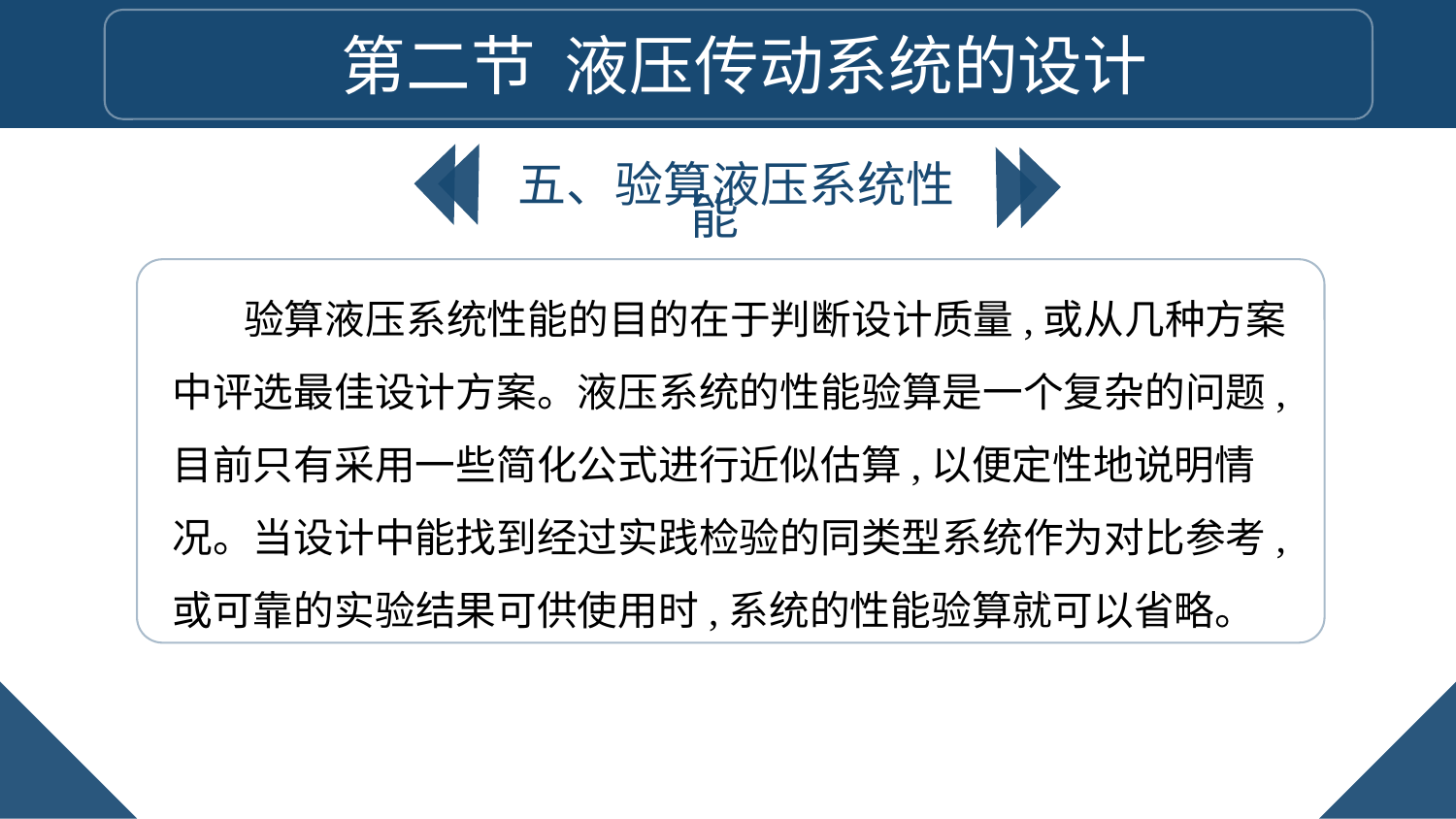

第二节  液压传动系统的设计

五、验算液压系统性能

验算液压系统性能的目的在于判断设计质量,或从几种方案中评选最佳设计方案。液压系统的性能验算是一个复杂的问题,目前只有采用一些简化公式进行近似估算,以便定性地说明情况。当设计中能找到经过实践检验的同类型系统作为对比参考,或可靠的实验结果可供使用时,系统的性能验算就可以省略。